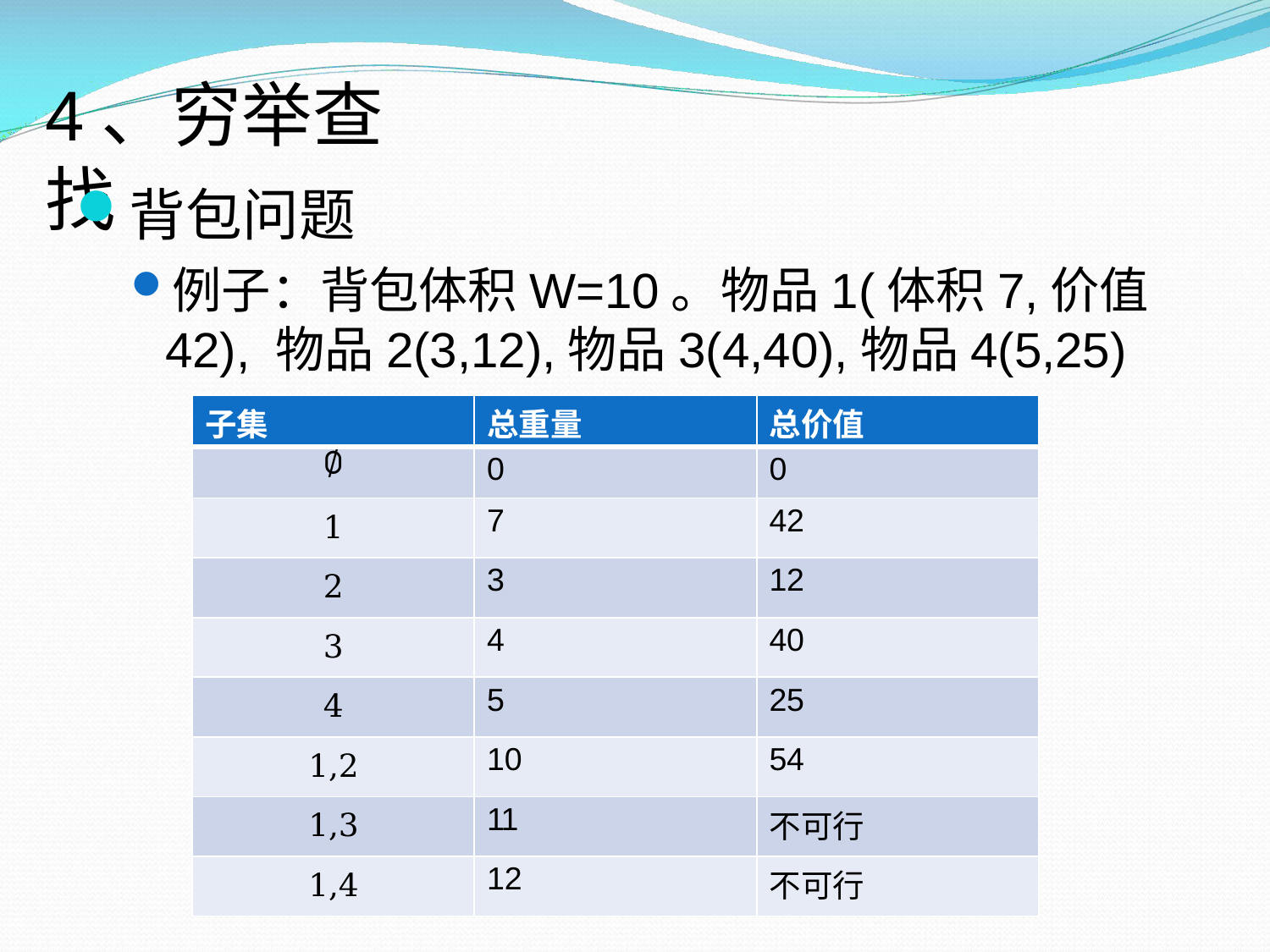

# 4、穷举查找
背包问题
例子：背包体积W=10。物品1(体积7,价值42), 物品2(3,12),物品3(4,40),物品4(5,25)
| 子集 | 总重量 | 总价值 |
| --- | --- | --- |
| ∅ | 0 | 0 |
| 1 | 7 | 42 |
| 2 | 3 | 12 |
| 3 | 4 | 40 |
| 4 | 5 | 25 |
| 1,2 | 10 | 54 |
| 1,3 | 11 | 不可行 |
| 1,4 | 12 | 不可行 |